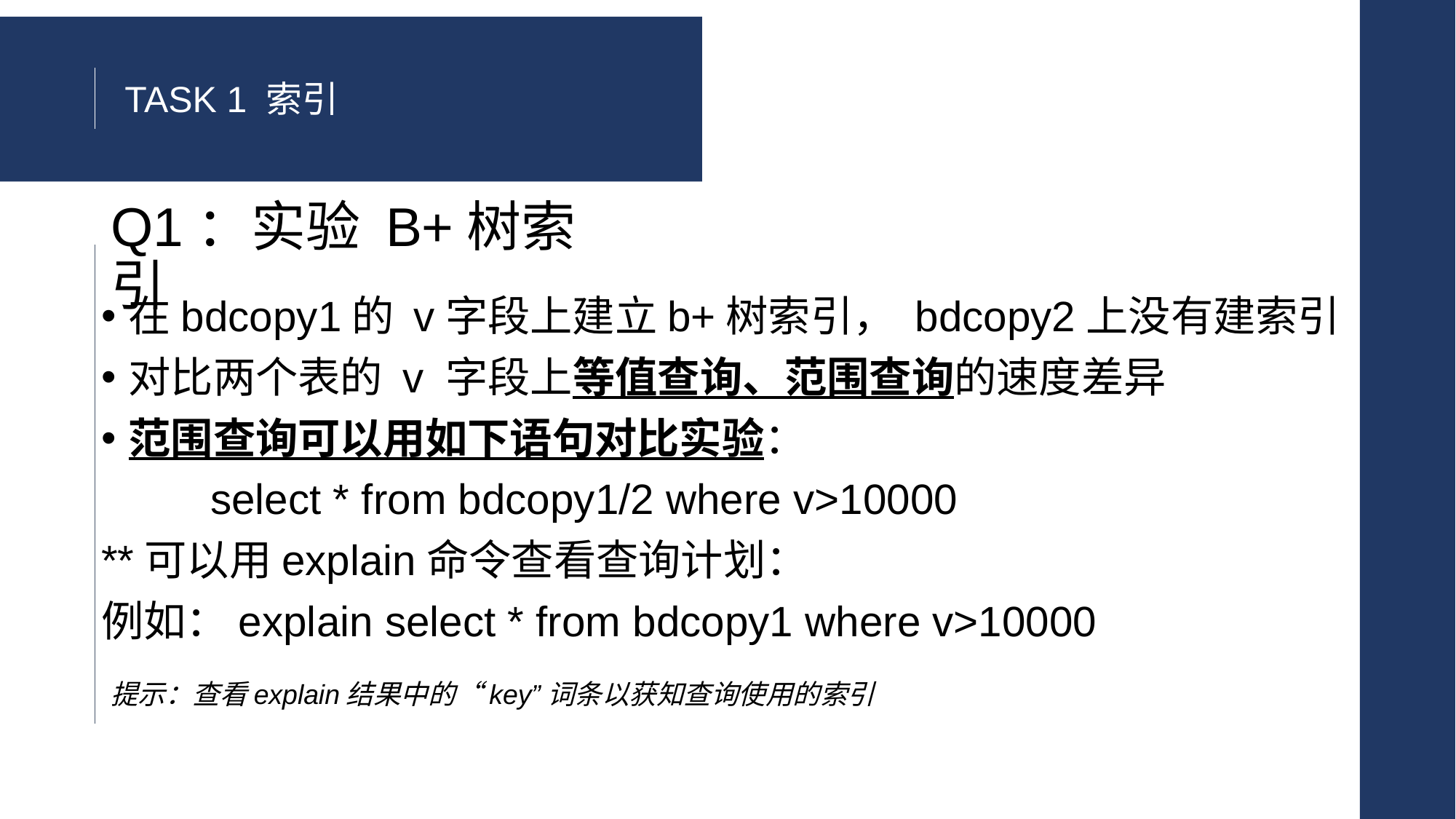

TASK 1 索引
Q1：实验 B+树索引
在bdcopy1的 v字段上建立b+树索引， bdcopy2上没有建索引
对比两个表的 v 字段上等值查询、范围查询的速度差异
范围查询可以用如下语句对比实验：
	select * from bdcopy1/2 where v>10000
**可以用explain命令查看查询计划：
例如：explain select * from bdcopy1 where v>10000
提示：查看explain结果中的“key”词条以获知查询使用的索引